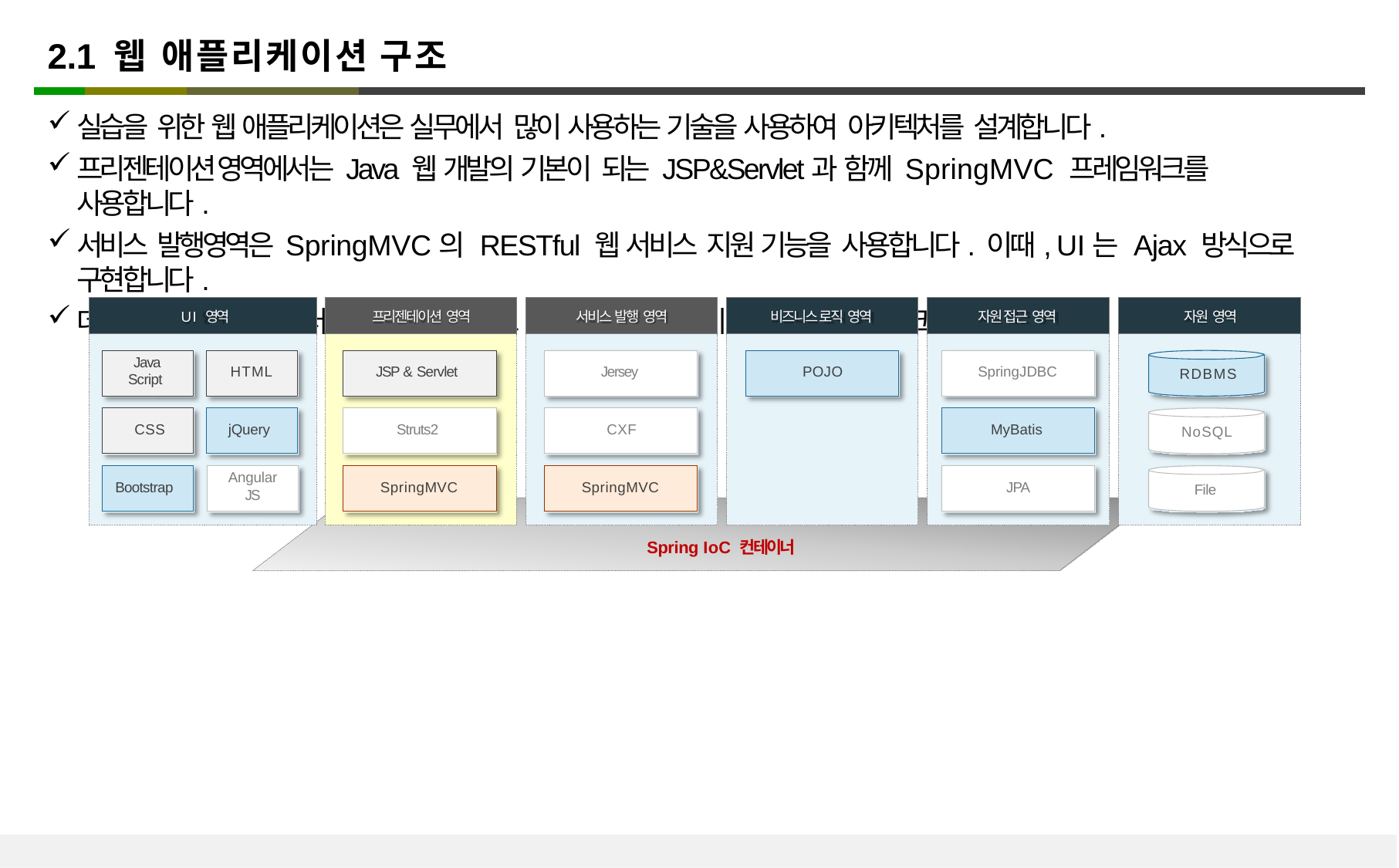

# 2.1 웹 애플리케이션 구조
실습을 위한 웹 애플리케이션은 실무에서  많이 사용하는 기술을  사용하여  아키텍처를 설계합니다.
프리젠테이션 영역에서는 Java 웹 개발의  기본이  되는 JSP&Servlet과 함께 SpringMVC 프레임워크를 사용합니다.
서비스 발행영역은 SpringMVC의 RESTful 웹 서비스  지원 기능을  사용합니다. 이때, UI는 Ajax 방식으로 구현합니다.
데이터는 관계형 데이터베이스에 저장하고, MyBatis를 데이터  접근 프레임워크로 사용합니다.

UI 영역
프리젠테이션 영역
서비스 발행 영역
비즈니스 로직 영역
자원 접근 영역
자원 영역

Java
Script

HTML
JSP & Servlet
Jersey
POJO
SpringJDBC
RDBMS

CSS
jQuery
Struts2
CXF
MyBatis
NoSQL

Angular
JS

Bootstrap
SpringMVC
SpringMVC
JPA
File

Spring IoC 컨테이너